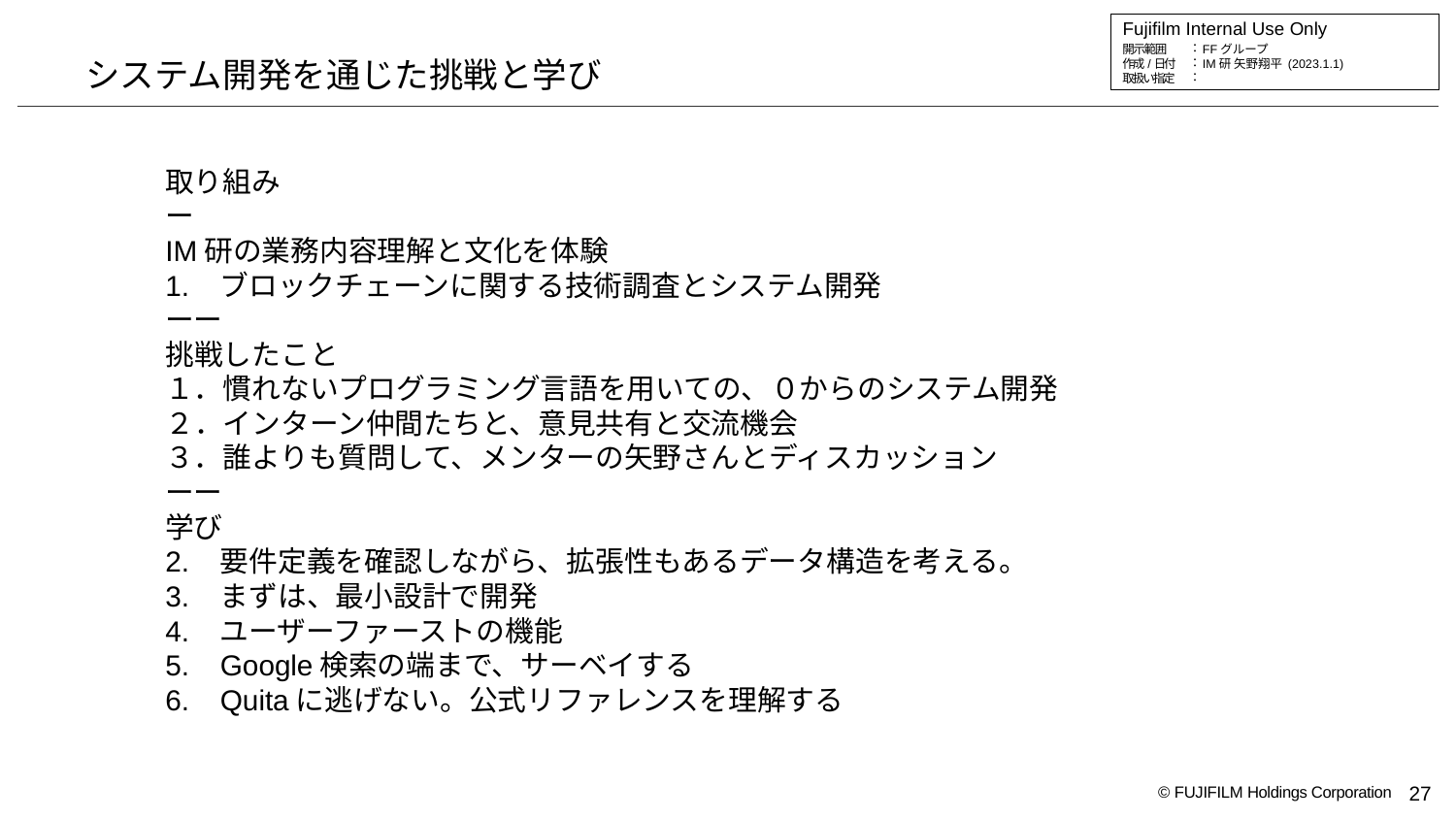

# システム開発を通じた挑戦と学び
取り組み
ー
IM研の業務内容理解と文化を体験
ブロックチェーンに関する技術調査とシステム開発
ーー
挑戦したこと
１．慣れないプログラミング言語を用いての、０からのシステム開発
２．インターン仲間たちと、意見共有と交流機会
３．誰よりも質問して、メンターの矢野さんとディスカッション
ーー
学び
要件定義を確認しながら、拡張性もあるデータ構造を考える。
まずは、最小設計で開発
ユーザーファーストの機能
Google検索の端まで、サーベイする
Quitaに逃げない。公式リファレンスを理解する

27